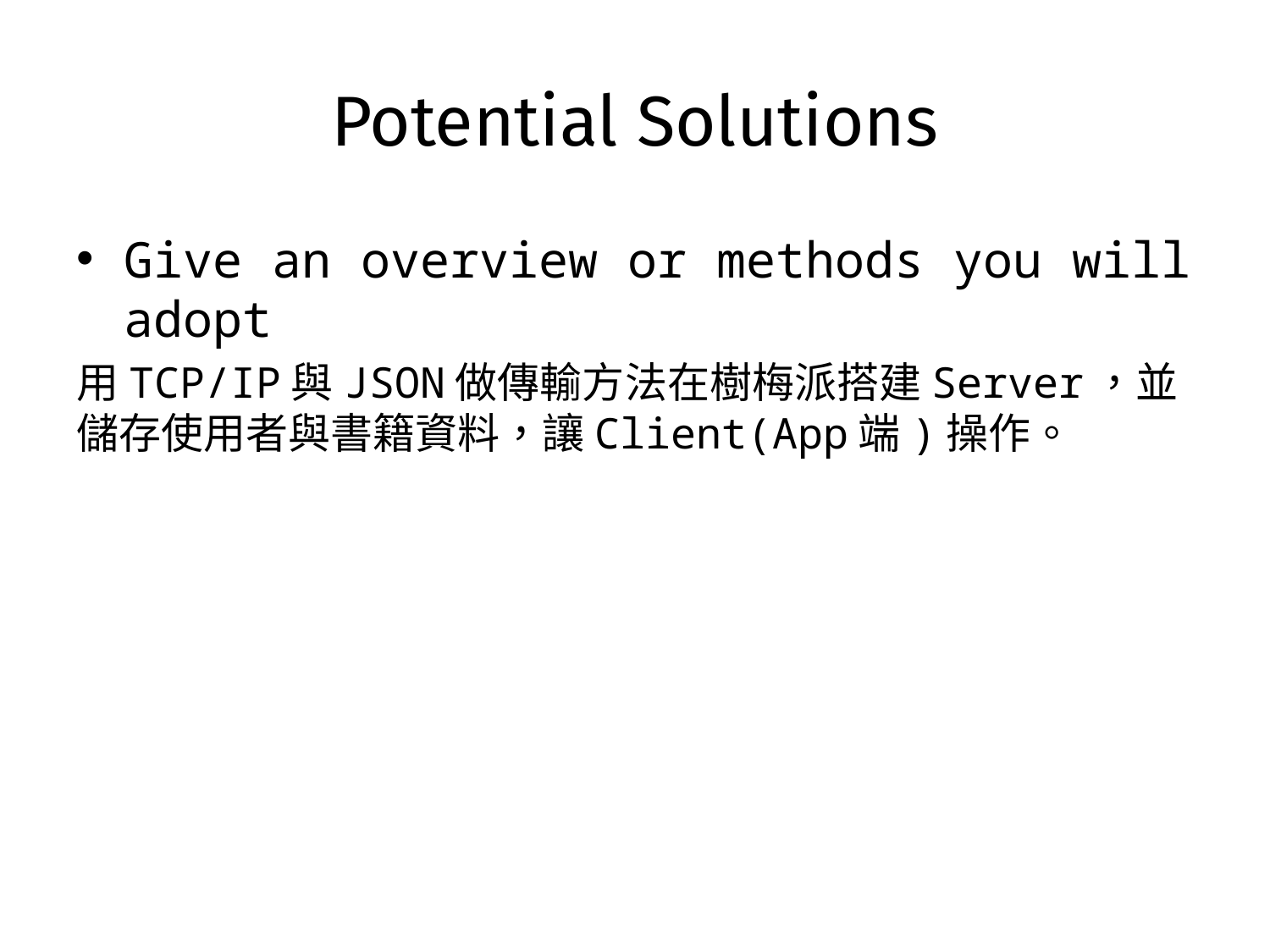

# Potential Solutions
Give an overview or methods you will adopt
用TCP/IP與JSON做傳輸方法在樹梅派搭建Server，並儲存使用者與書籍資料，讓Client(App端)操作。